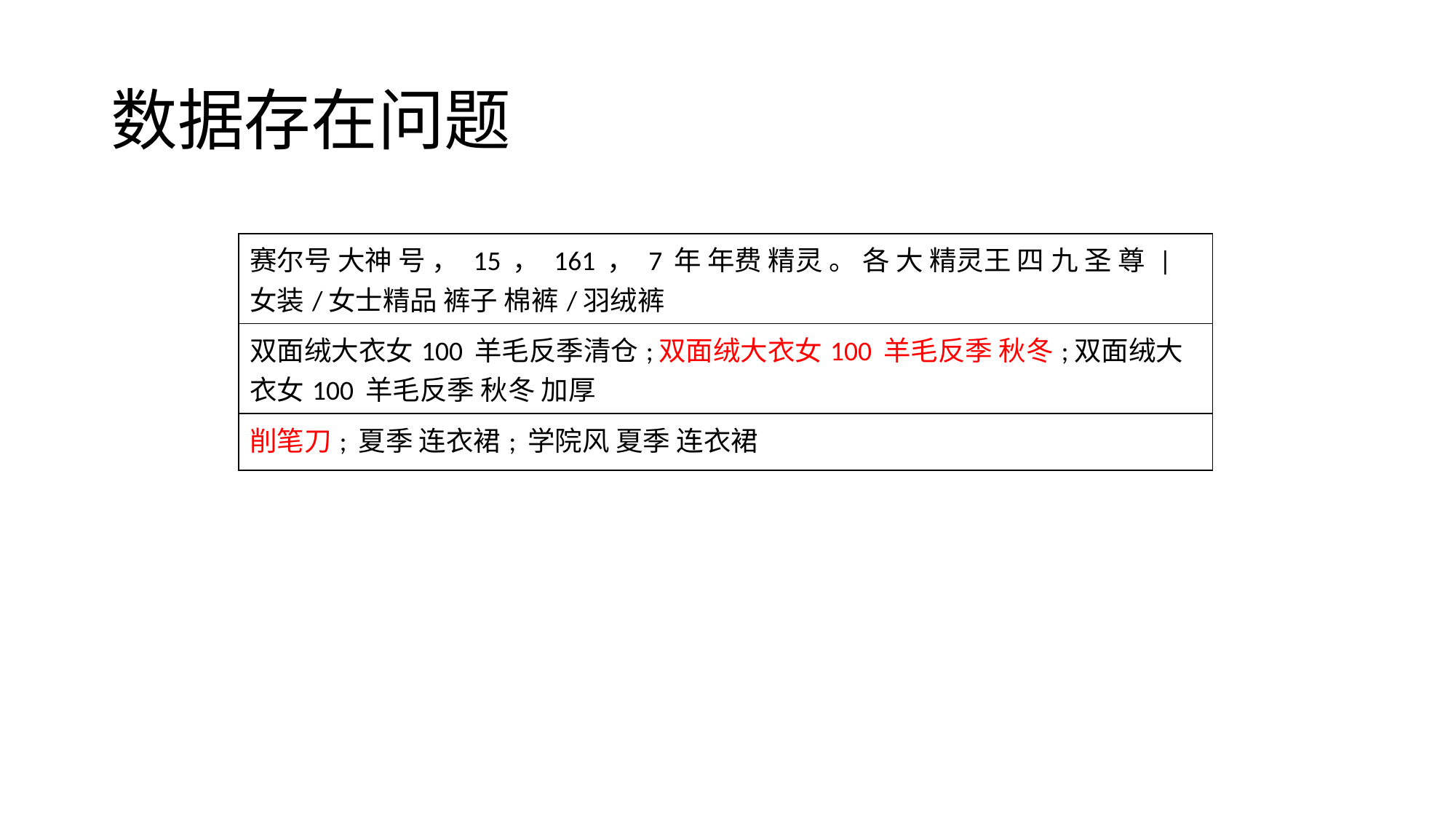

# 数据存在问题
| 赛尔号 大神 号 ， 15 ， 161 ， 7 年 年费 精灵 。 各 大 精灵王 四 九 圣 尊 | 女装/女士精品 裤子 棉裤/羽绒裤 |
| --- |
| 双面绒大衣女100 羊毛反季清仓;双面绒大衣女100 羊毛反季 秋冬;双面绒大衣女100 羊毛反季 秋冬 加厚 |
| 削笔刀; 夏季 连衣裙; 学院风 夏季 连衣裙 |